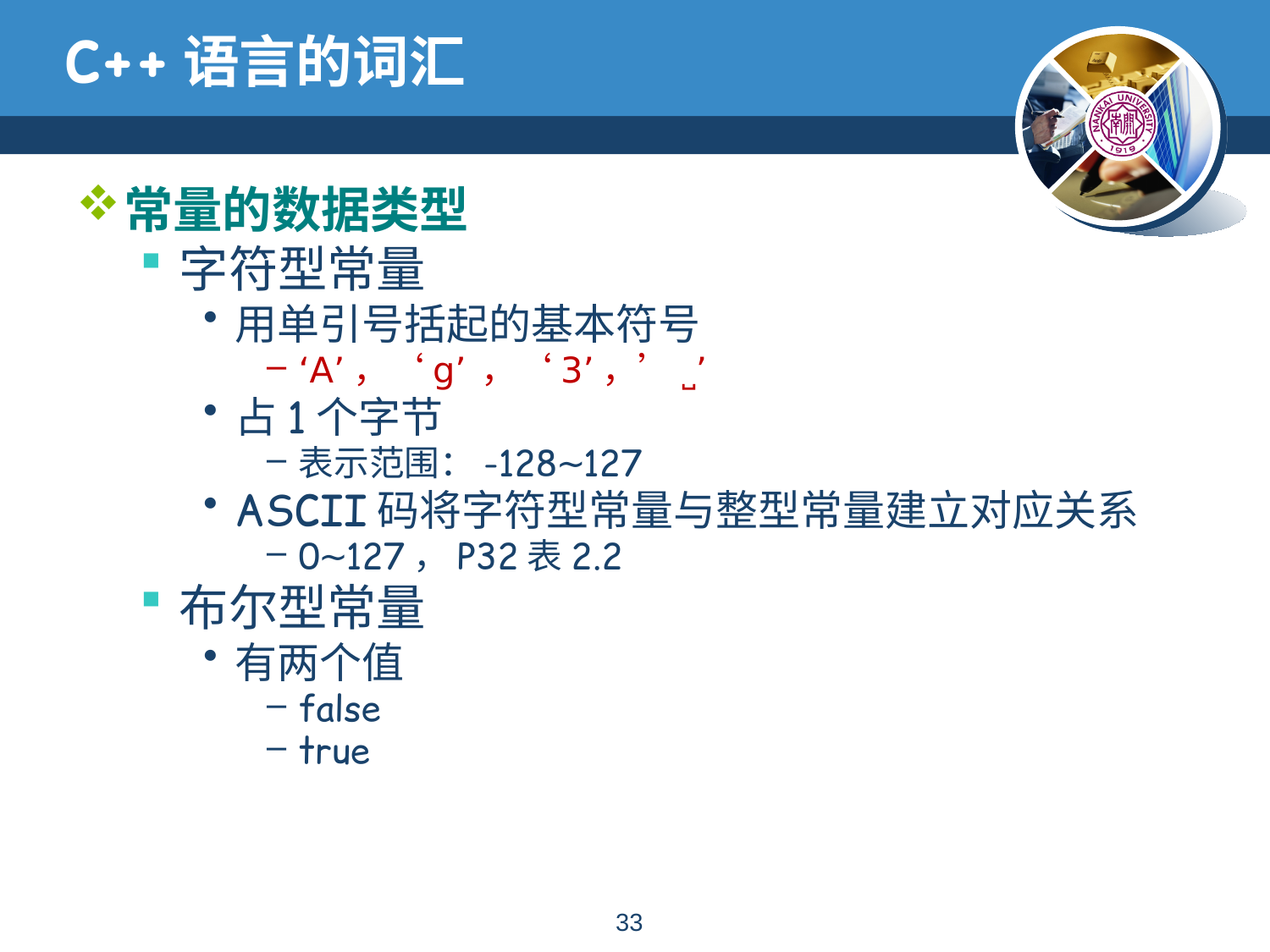

# C++语言的词汇
常量的数据类型
字符型常量
用单引号括起的基本符号
‘A’，‘g’ ，‘3’，’˽’
占1个字节
表示范围：-128~127
ASCII码将字符型常量与整型常量建立对应关系
0~127，P32表2.2
布尔型常量
有两个值
false
true
33